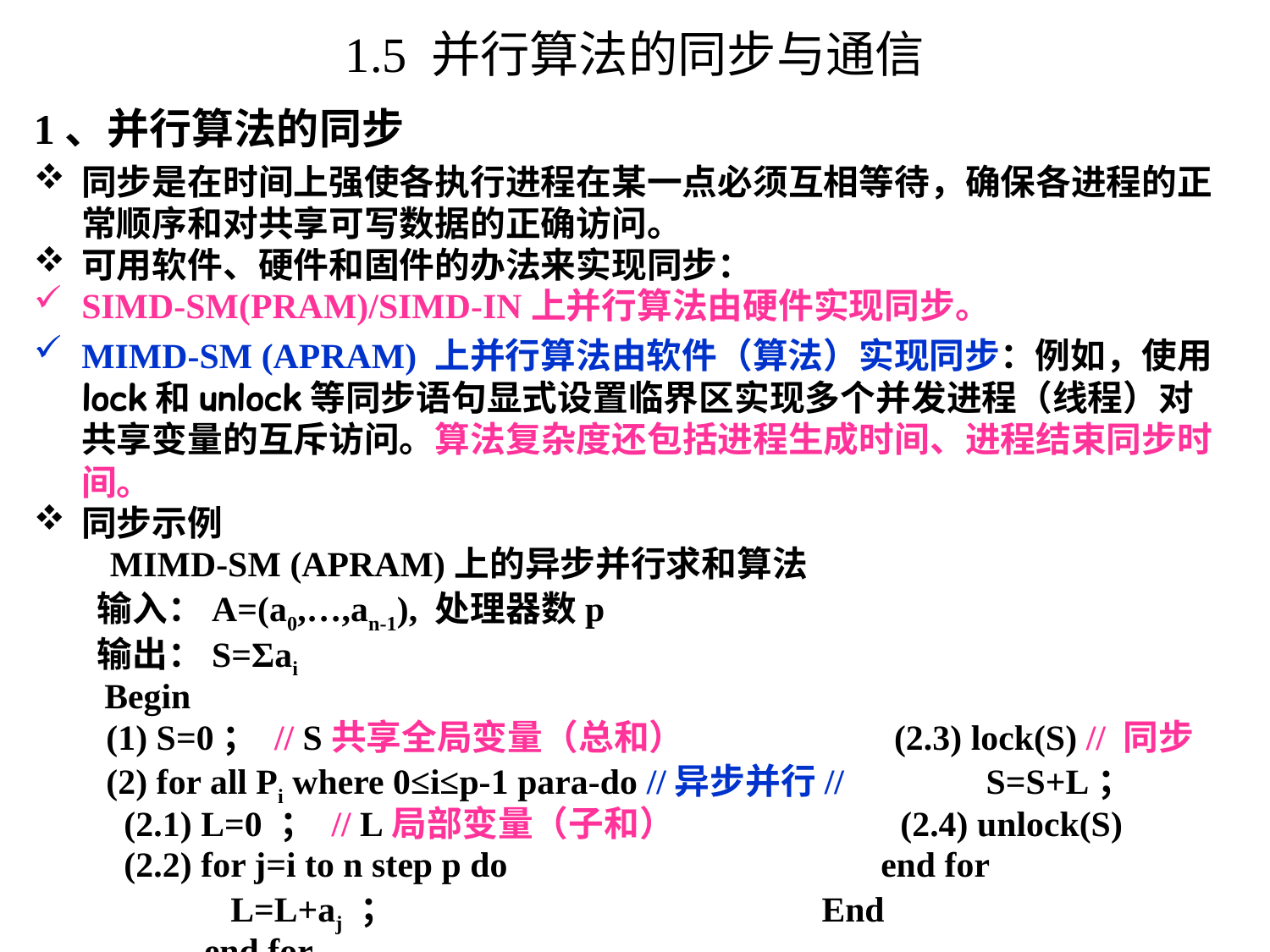

# 1.5 并行算法的同步与通信
1、并行算法的同步
同步是在时间上强使各执行进程在某一点必须互相等待，确保各进程的正常顺序和对共享可写数据的正确访问。
可用软件、硬件和固件的办法来实现同步：
SIMD-SM(PRAM)/SIMD-IN上并行算法由硬件实现同步。
MIMD-SM (APRAM) 上并行算法由软件（算法）实现同步：例如，使用lock和unlock等同步语句显式设置临界区实现多个并发进程（线程）对共享变量的互斥访问。算法复杂度还包括进程生成时间、进程结束同步时间。
同步示例
     MIMD-SM (APRAM)上的异步并行求和算法
输入：A=(a0,…,an-1), 处理器数p
输出：S=Σai
 Begin
 (1) S=0； // S共享全局变量（总和）                         (2.3) lock(S) // 同步
 (2) for all Pi where 0≤i≤p-1 para-do //异步并行//                S=S+L；
   (2.1) L=0 ； // L局部变量（子和）                           (2.4) unlock(S)
   (2.2) for j=i to n step p do                                          end for
               L=L+aj ；                                                    End
            end for